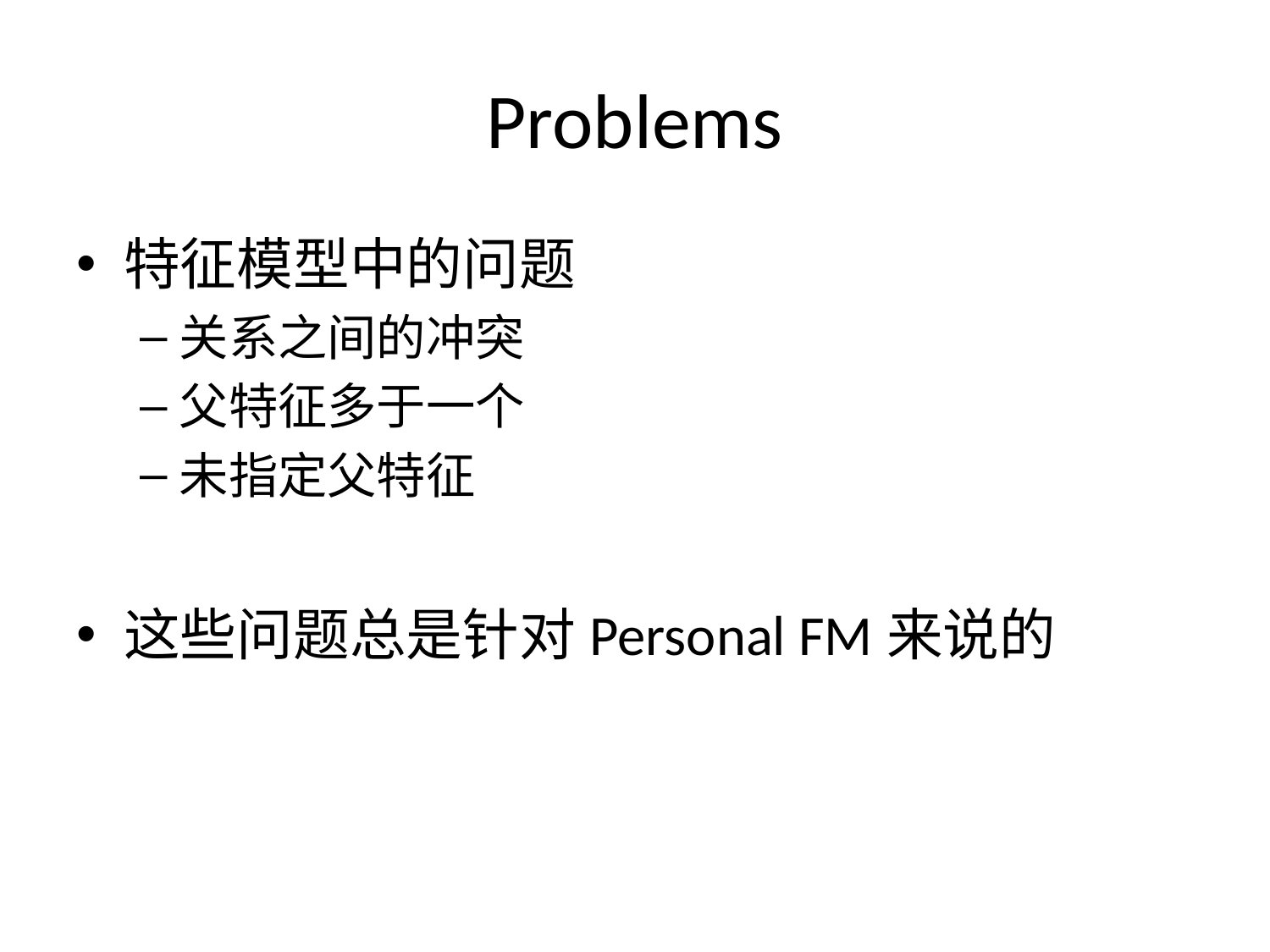

# Problems
特征模型中的问题
关系之间的冲突
父特征多于一个
未指定父特征

这些问题总是针对Personal FM来说的